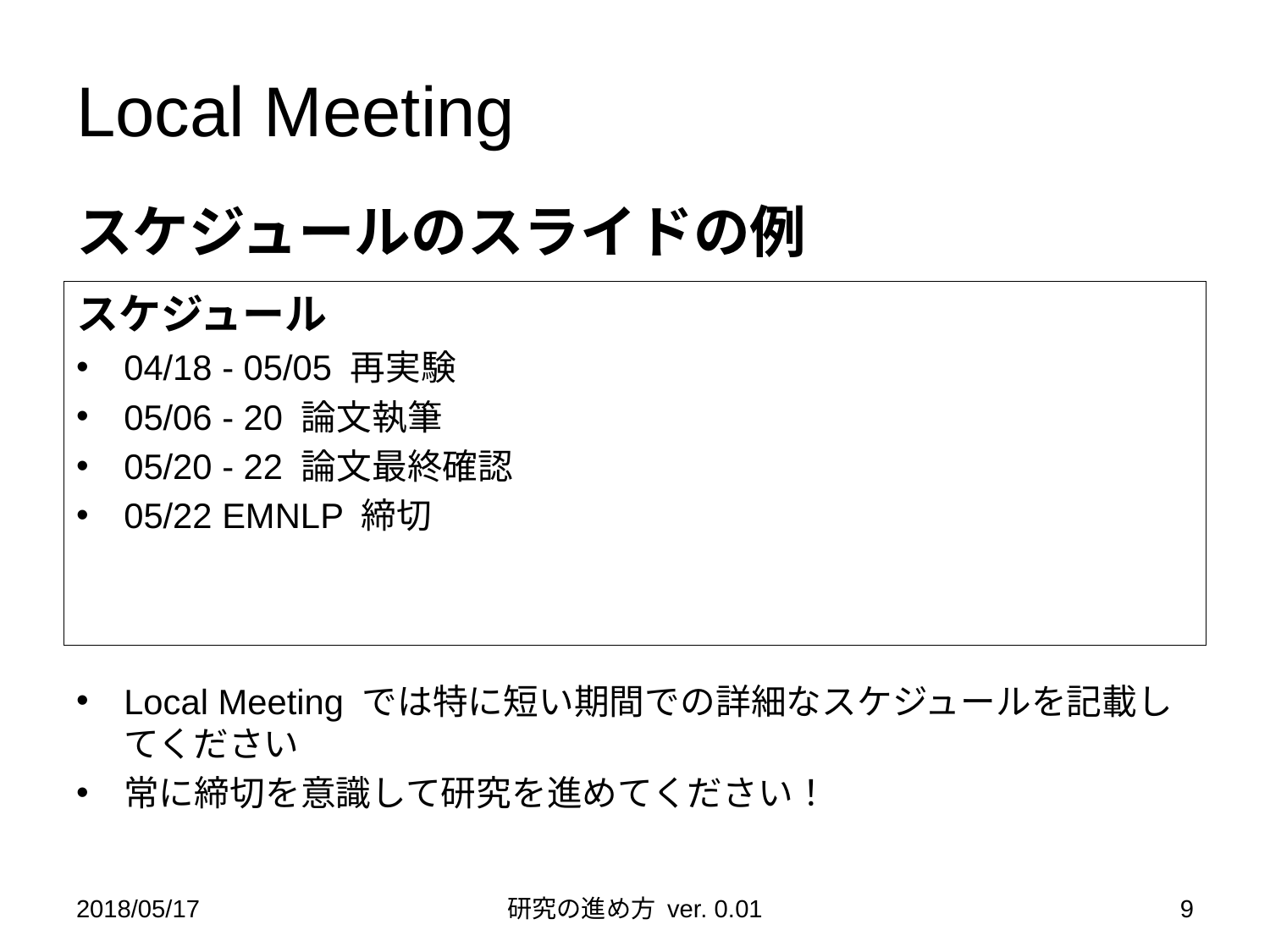

# Local Meeting
スケジュールのスライドの例
スケジュール
04/18 - 05/05 再実験
05/06 - 20 論文執筆
05/20 - 22 論文最終確認
05/22 EMNLP 締切
Local Meeting では特に短い期間での詳細なスケジュールを記載してください
常に締切を意識して研究を進めてください！
2018/05/17
研究の進め方 ver. 0.01
9